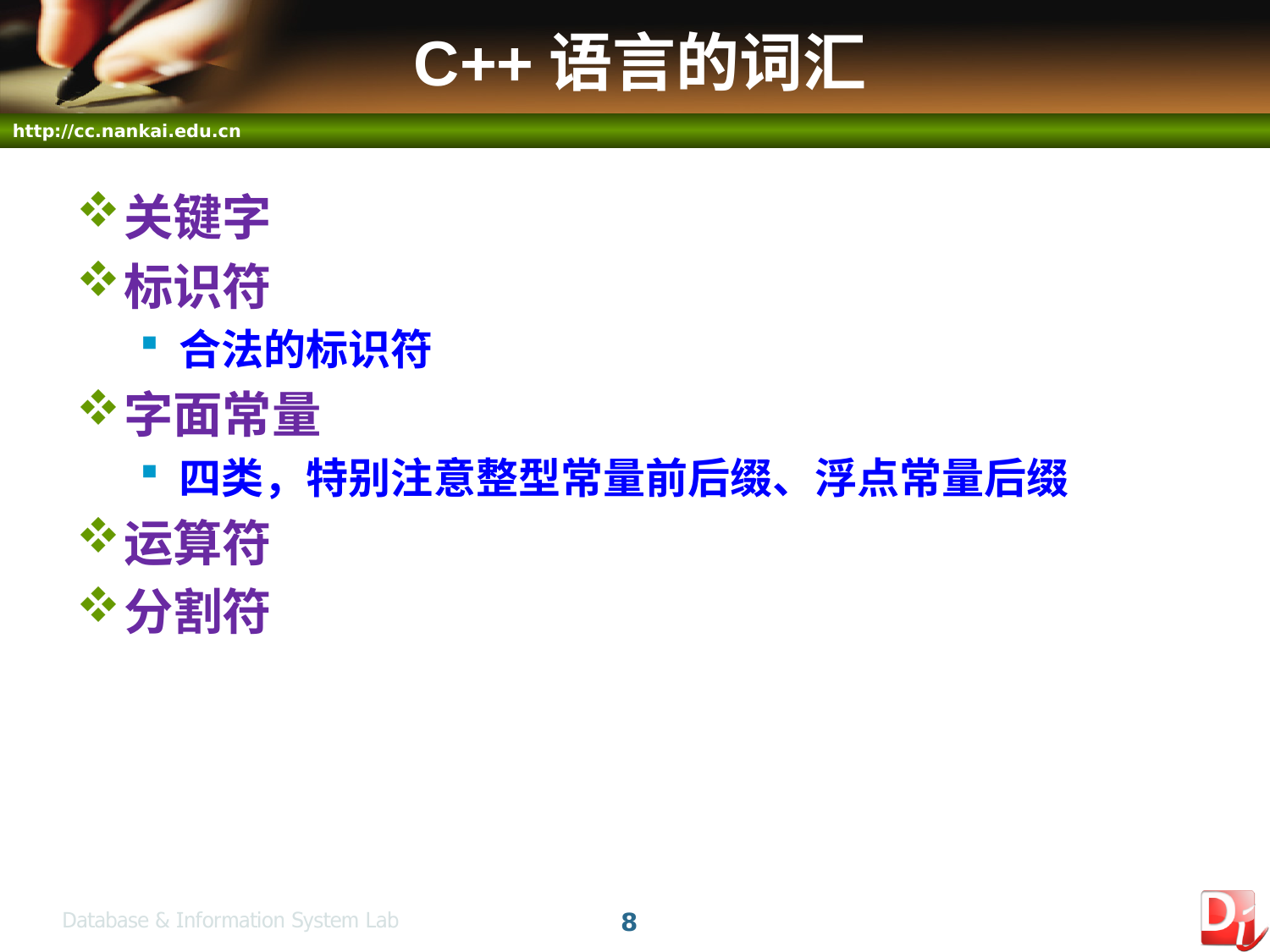

# C++语言的词汇
关键字
标识符
合法的标识符
字面常量
四类，特别注意整型常量前后缀、浮点常量后缀
运算符
分割符
8
Database & Information System Lab